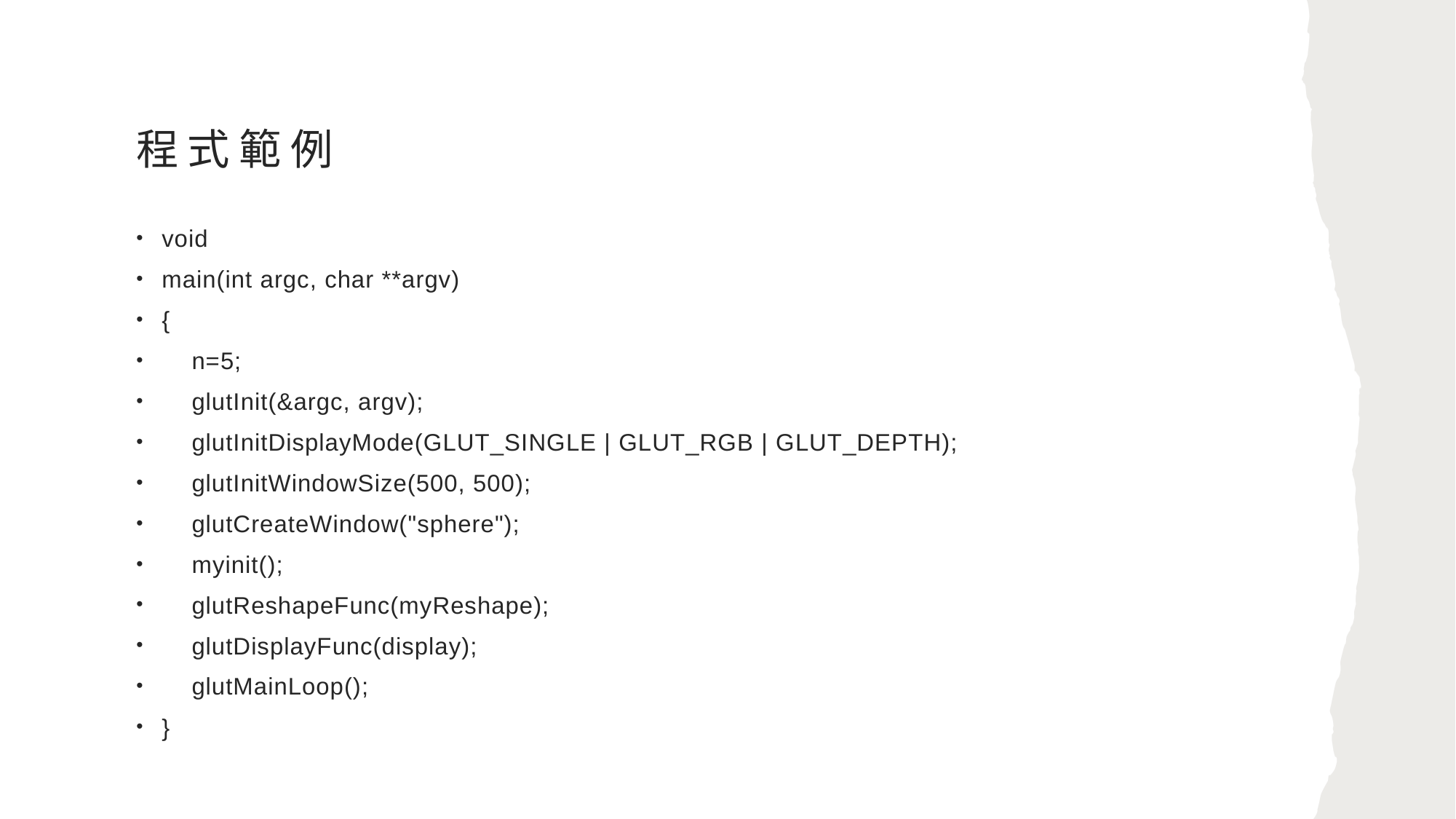

# 程式範例
void
main(int argc, char **argv)
{
    n=5;
    glutInit(&argc, argv);
    glutInitDisplayMode(GLUT_SINGLE | GLUT_RGB | GLUT_DEPTH);
    glutInitWindowSize(500, 500);
    glutCreateWindow("sphere");
    myinit();
    glutReshapeFunc(myReshape);
    glutDisplayFunc(display);
    glutMainLoop();
}